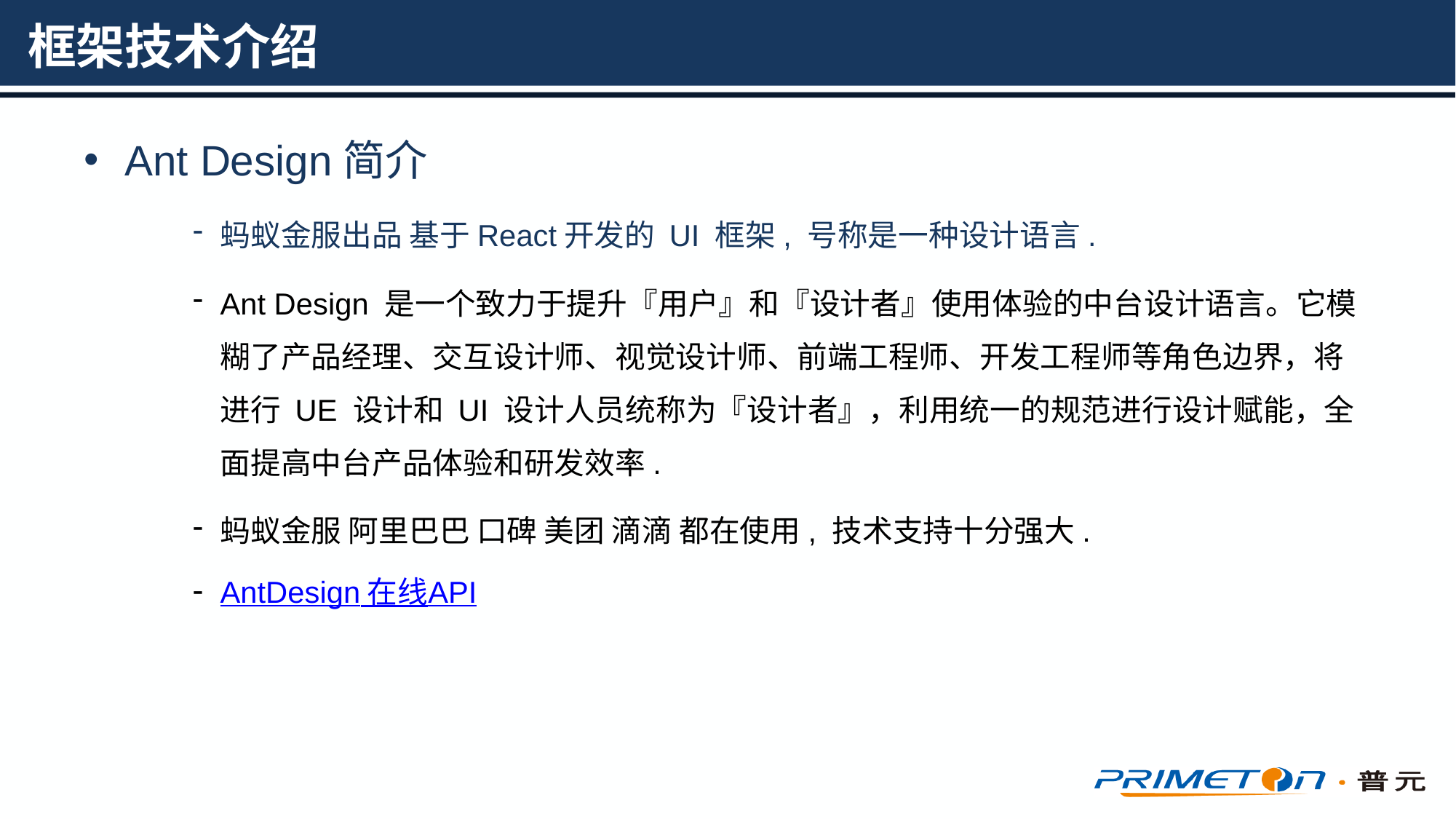

# 框架技术介绍
Ant Design简介
蚂蚁金服出品 基于React开发的 UI 框架, 号称是一种设计语言.
Ant Design 是一个致力于提升『用户』和『设计者』使用体验的中台设计语言。它模糊了产品经理、交互设计师、视觉设计师、前端工程师、开发工程师等角色边界，将进行 UE 设计和 UI 设计人员统称为『设计者』，利用统一的规范进行设计赋能，全面提高中台产品体验和研发效率.
蚂蚁金服 阿里巴巴 口碑 美团 滴滴 都在使用, 技术支持十分强大.
AntDesign 在线API